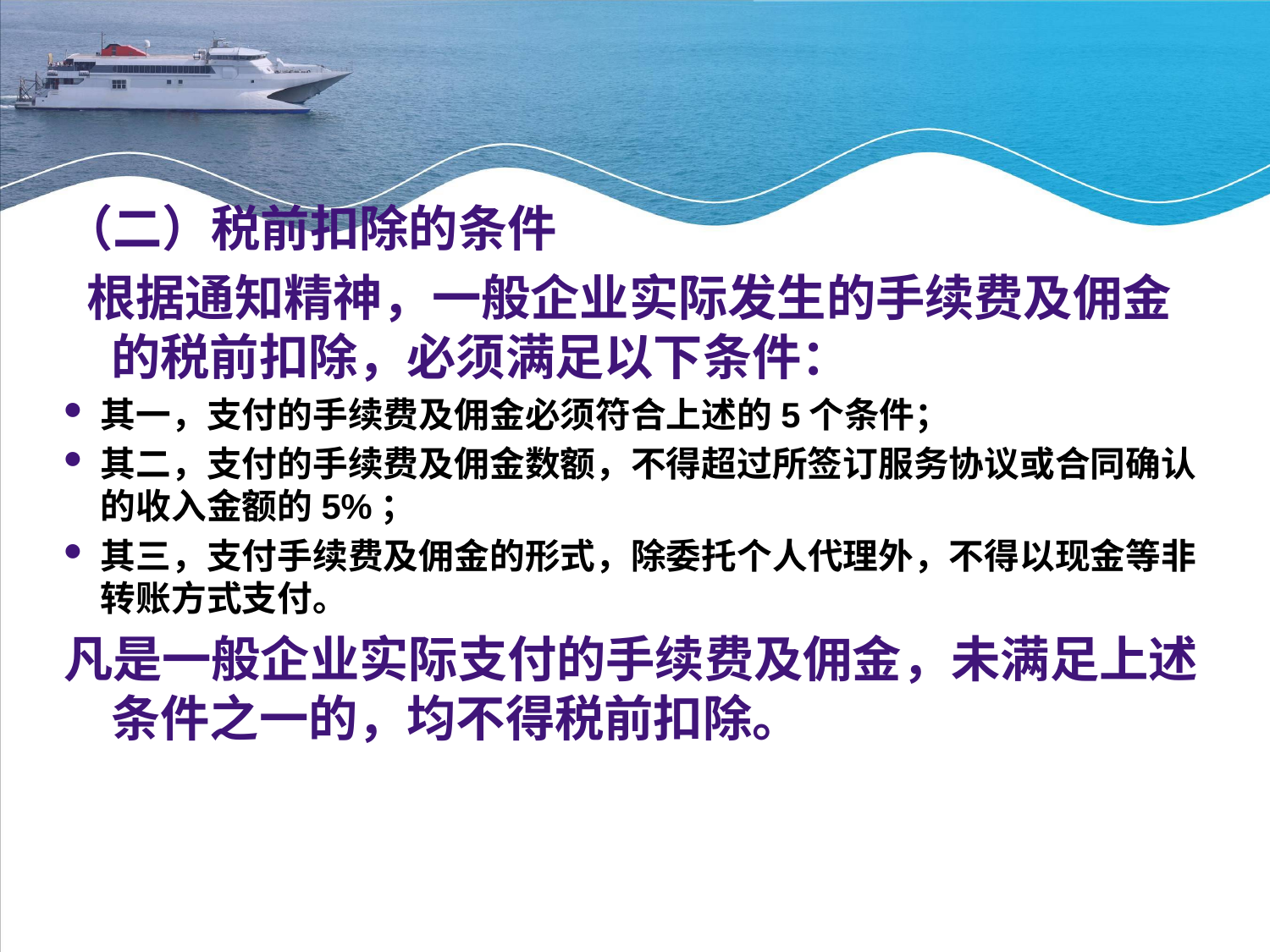

#
（二）税前扣除的条件
 根据通知精神，一般企业实际发生的手续费及佣金的税前扣除，必须满足以下条件：
其一，支付的手续费及佣金必须符合上述的5个条件；
其二，支付的手续费及佣金数额，不得超过所签订服务协议或合同确认的收入金额的5%；
其三，支付手续费及佣金的形式，除委托个人代理外，不得以现金等非转账方式支付。
凡是一般企业实际支付的手续费及佣金，未满足上述条件之一的，均不得税前扣除。